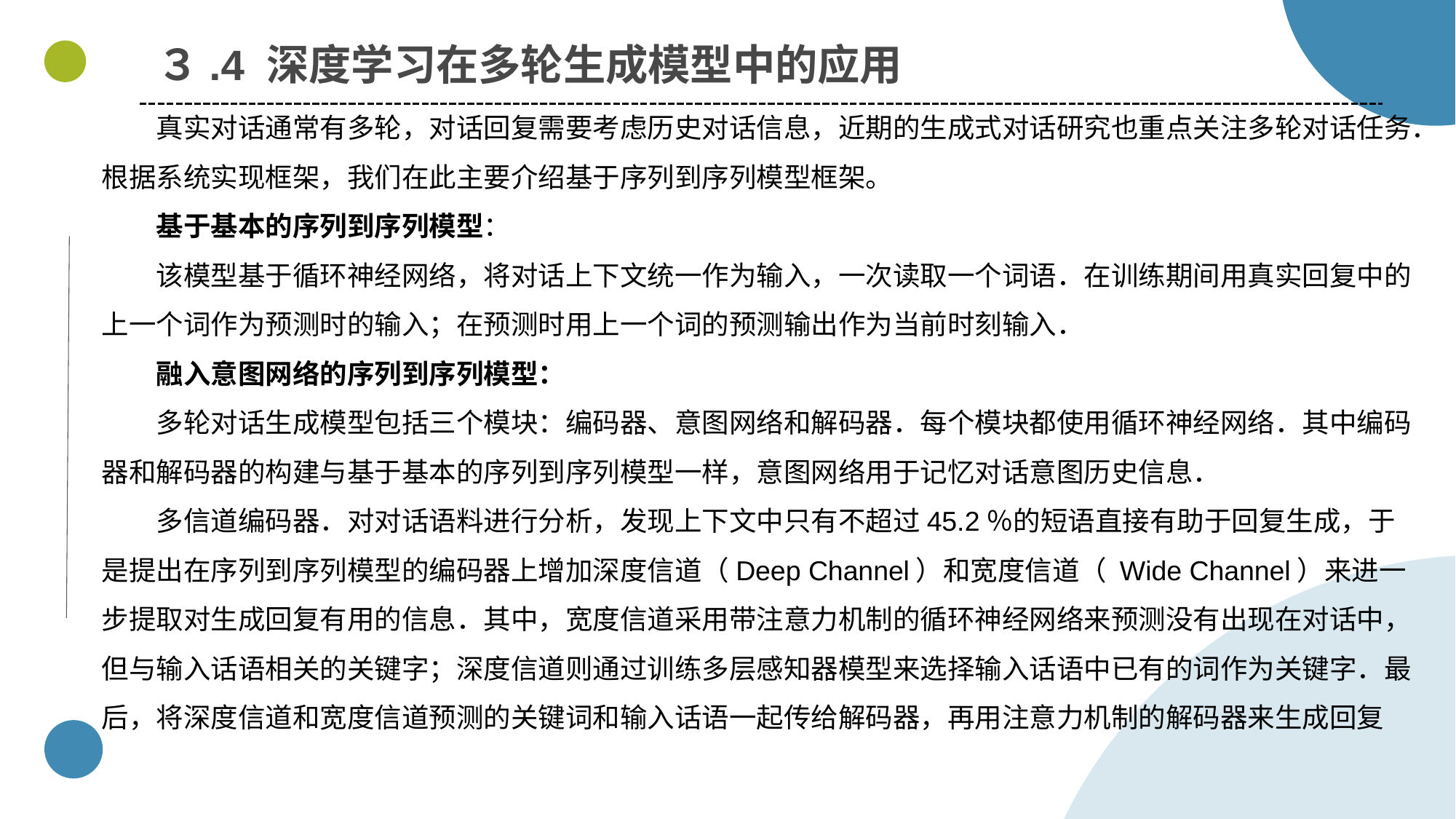

３.4 深度学习在多轮生成模型中的应用
真实对话通常有多轮，对话回复需要考虑历史对话信息，近期的生成式对话研究也重点关注多轮对话任务．根据系统实现框架，我们在此主要介绍基于序列到序列模型框架。
基于基本的序列到序列模型：
该模型基于循环神经网络，将对话上下文统一作为输入，一次读取一个词语．在训练期间用真实回复中的上一个词作为预测时的输入；在预测时用上一个词的预测输出作为当前时刻输入．
融入意图网络的序列到序列模型：
多轮对话生成模型包括三个模块：编码器、意图网络和解码器．每个模块都使用循环神经网络．其中编码器和解码器的构建与基于基本的序列到序列模型一样，意图网络用于记忆对话意图历史信息．
多信道编码器．对对话语料进行分析，发现上下文中只有不超过45.2％的短语直接有助于回复生成，于是提出在序列到序列模型的编码器上增加深度信道（Deep Channel）和宽度信道（ Wide Channel）来进一步提取对生成回复有用的信息．其中，宽度信道采用带注意力机制的循环神经网络来预测没有出现在对话中，但与输入话语相关的关键字；深度信道则通过训练多层感知器模型来选择输入话语中已有的词作为关键字．最后，将深度信道和宽度信道预测的关键词和输入话语一起传给解码器，再用注意力机制的解码器来生成回复